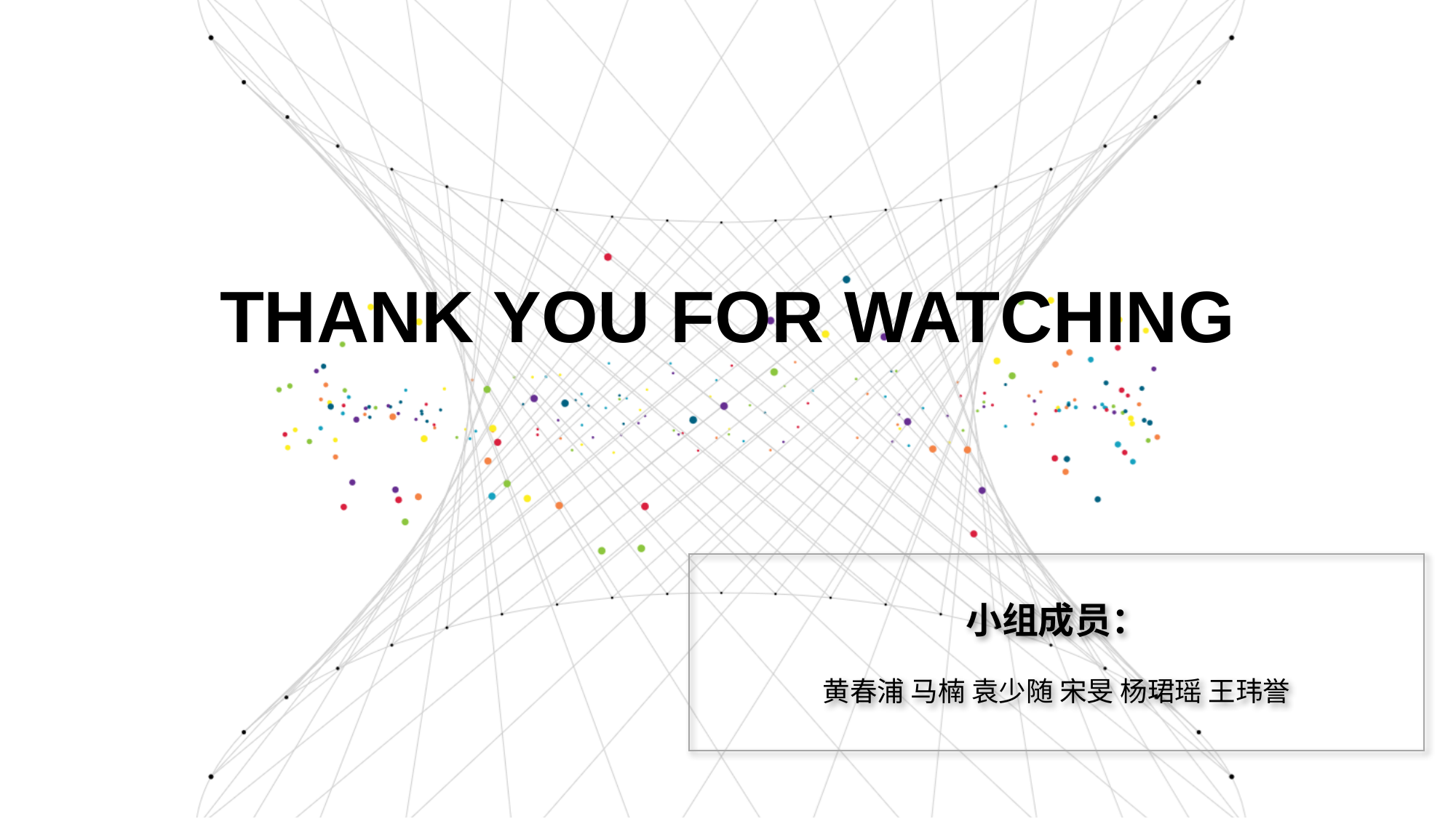

THANK YOU FOR WATCHING
小组成员：

黄春浦 马楠 袁少随 宋旻 杨珺瑶 王玮誉